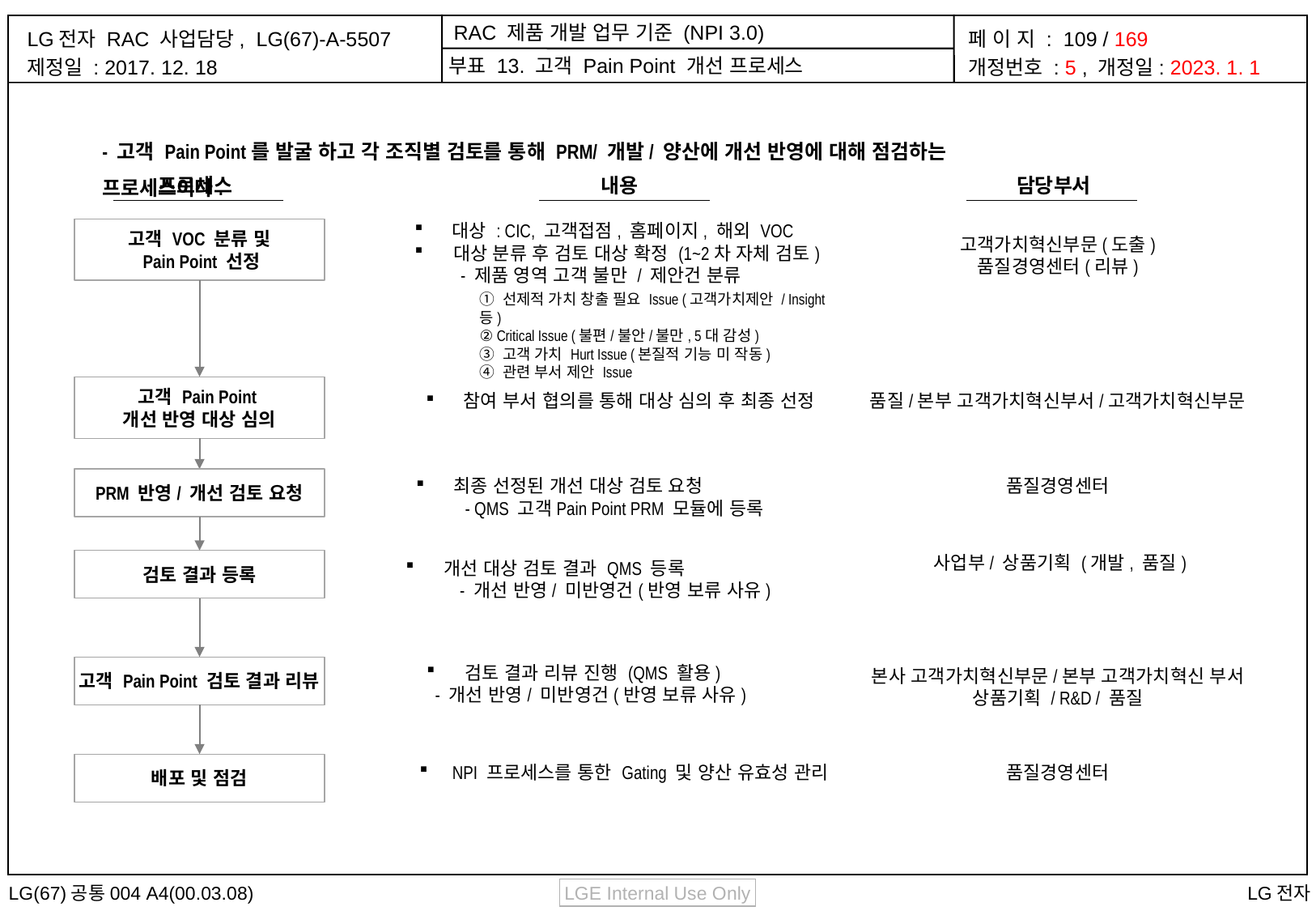

부표 13. 고객 Pain Point 개선 프로세스
- 고객 Pain Point를 발굴 하고 각 조직별 검토를 통해 PRM/ 개발/ 양산에 개선 반영에 대해 점검하는 프로세스이다.
프로세스
내용
담당부서
 대상 : CIC, 고객접점, 홈페이지, 해외 VOC
 대상 분류 후 검토 대상 확정 (1~2차 자체 검토)
    - 제품 영역 고객 불만 / 제안건 분류
고객 VOC 분류 및
 Pain Point 선정
고객가치혁신부문(도출)
품질경영센터(리뷰)
① 선제적 가치 창출 필요 Issue (고객가치제안 / Insight 등)
② Critical Issue (불편/불안/불만, 5대 감성)
③ 고객 가치 Hurt Issue (본질적 기능 미 작동)
④ 관련 부서 제안 Issue
고객 Pain Point
개선 반영 대상 심의
 참여 부서 협의를 통해 대상 심의 후 최종 선정
품질/본부 고객가치혁신부서/고객가치혁신부문
 최종 선정된 개선 대상 검토 요청
   - QMS 고객Pain Point PRM 모듈에 등록
품질경영센터
PRM 반영/ 개선 검토 요청
사업부/ 상품기획 (개발, 품질)
검토 결과 등록
 개선 대상 검토 결과 QMS 등록
    - 개선 반영/ 미반영건(반영 보류 사유)
 검토 결과 리뷰 진행 (QMS 활용)
  - 개선 반영/ 미반영건(반영 보류 사유)
고객 Pain Point 검토 결과 리뷰
본사 고객가치혁신부문/본부 고객가치혁신 부서
상품기획 / R&D / 품질
배포 및 점검
 NPI 프로세스를 통한 Gating 및 양산 유효성 관리
품질경영센터